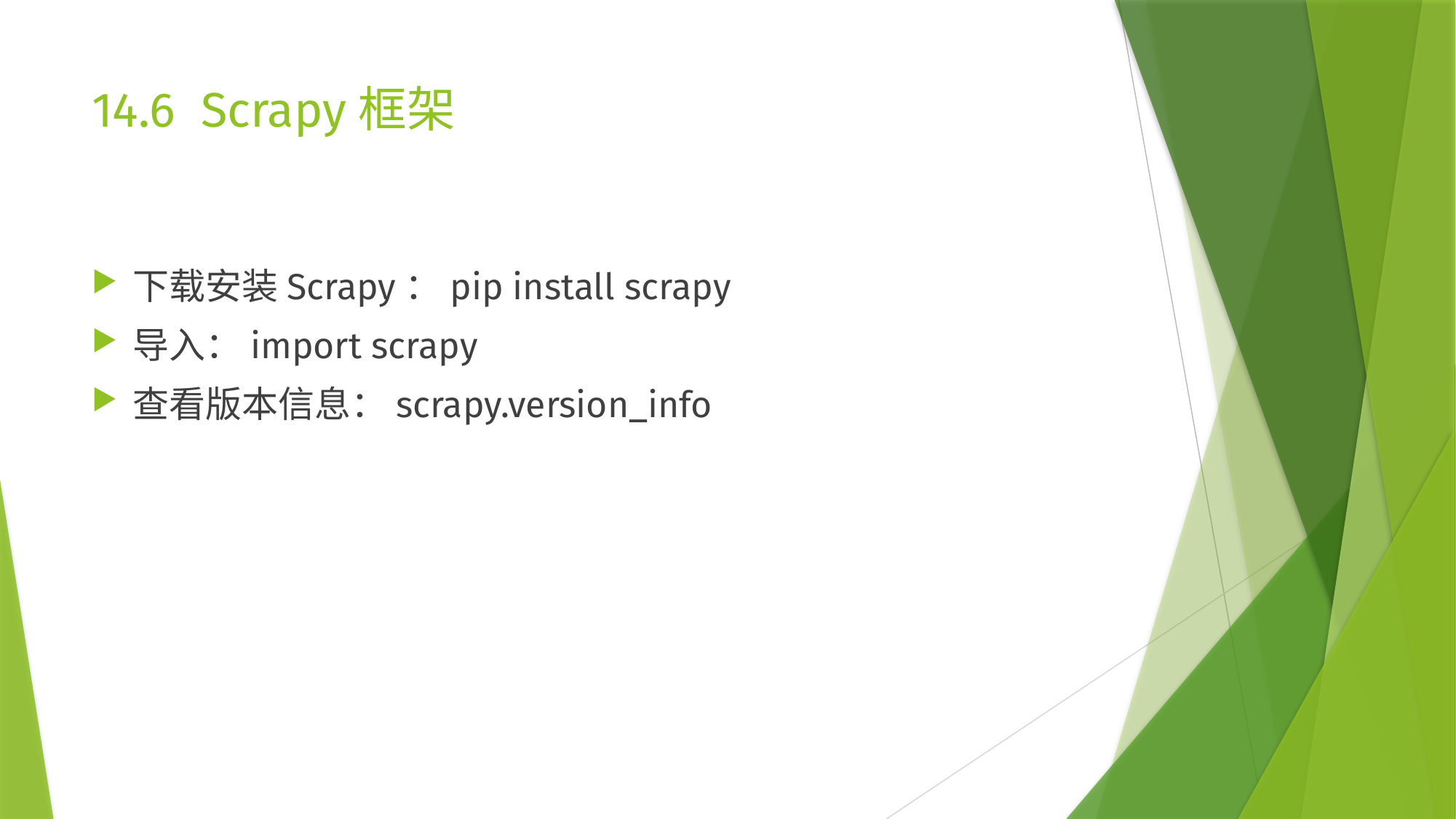

# 14.6	Scrapy框架
下载安装Scrapy：pip install scrapy
导入：import scrapy
查看版本信息：scrapy.version_info